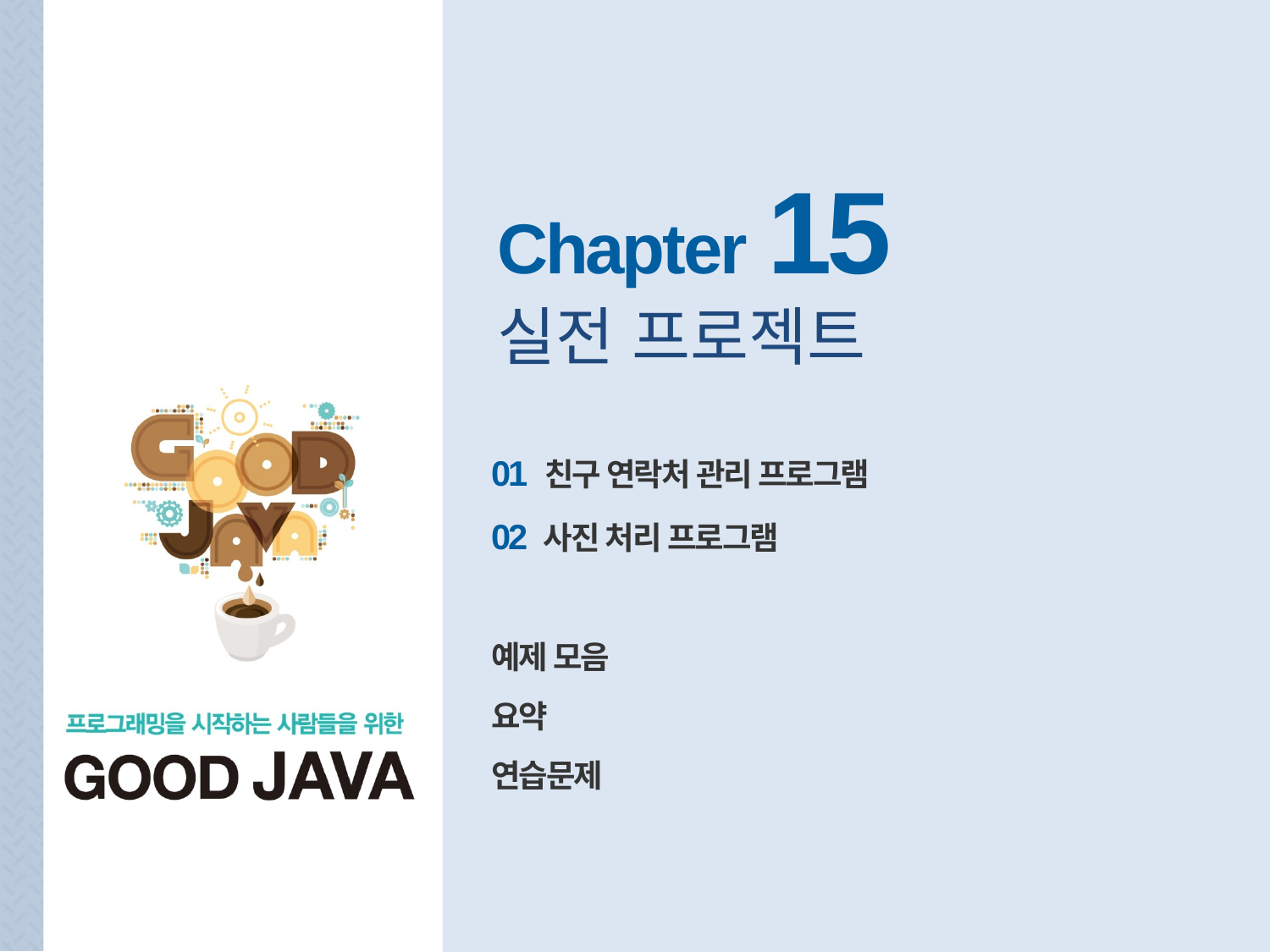

Chapter 15
실전 프로젝트
01 친구 연락처 관리 프로그램
02 사진 처리 프로그램

예제 모음
요약
연습문제